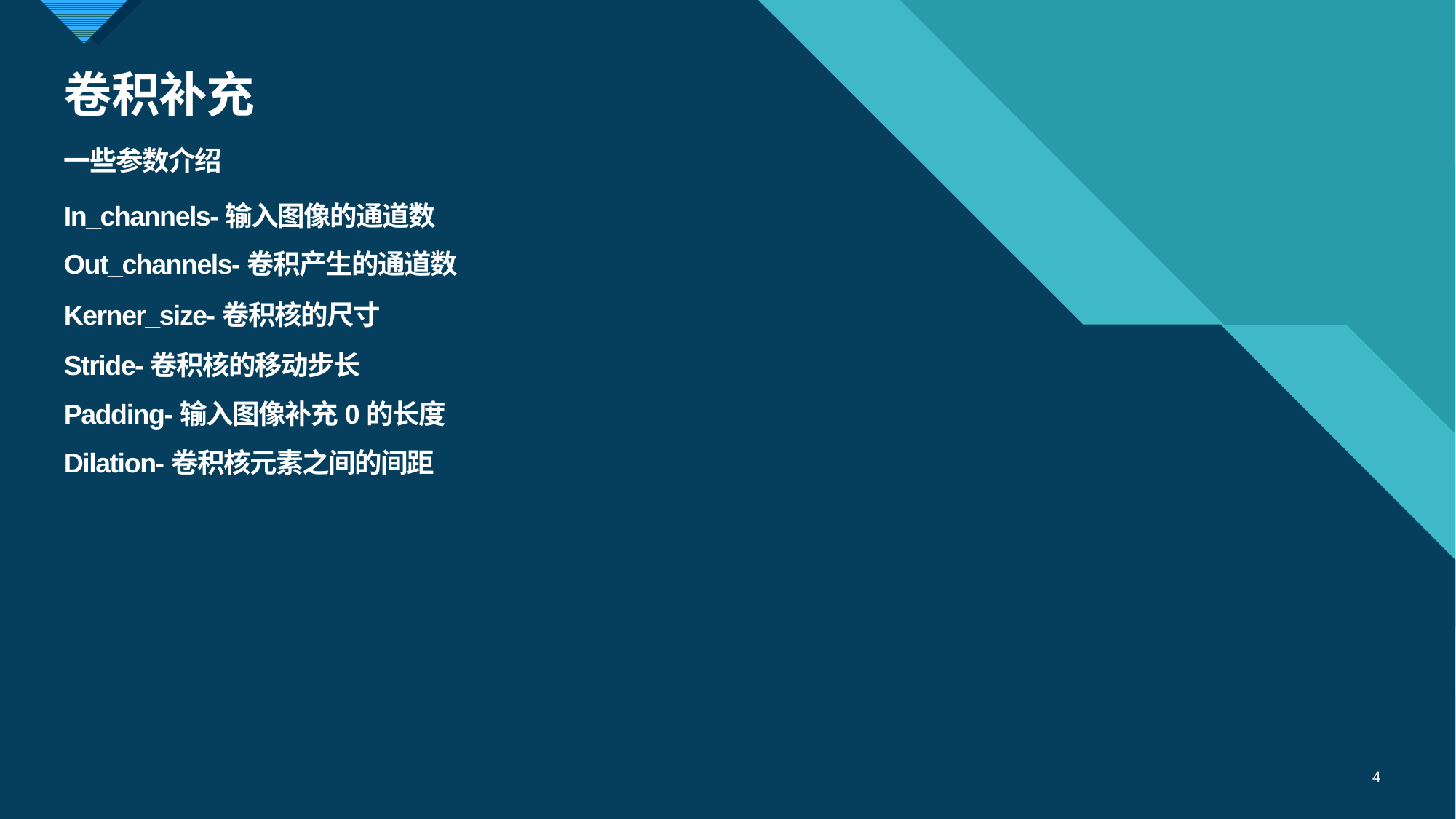

# 卷积补充
一些参数介绍
In_channels-输入图像的通道数
Out_channels-卷积产生的通道数
Kerner_size-卷积核的尺寸
Stride-卷积核的移动步长
Padding-输入图像补充0的长度
Dilation-卷积核元素之间的间距
4